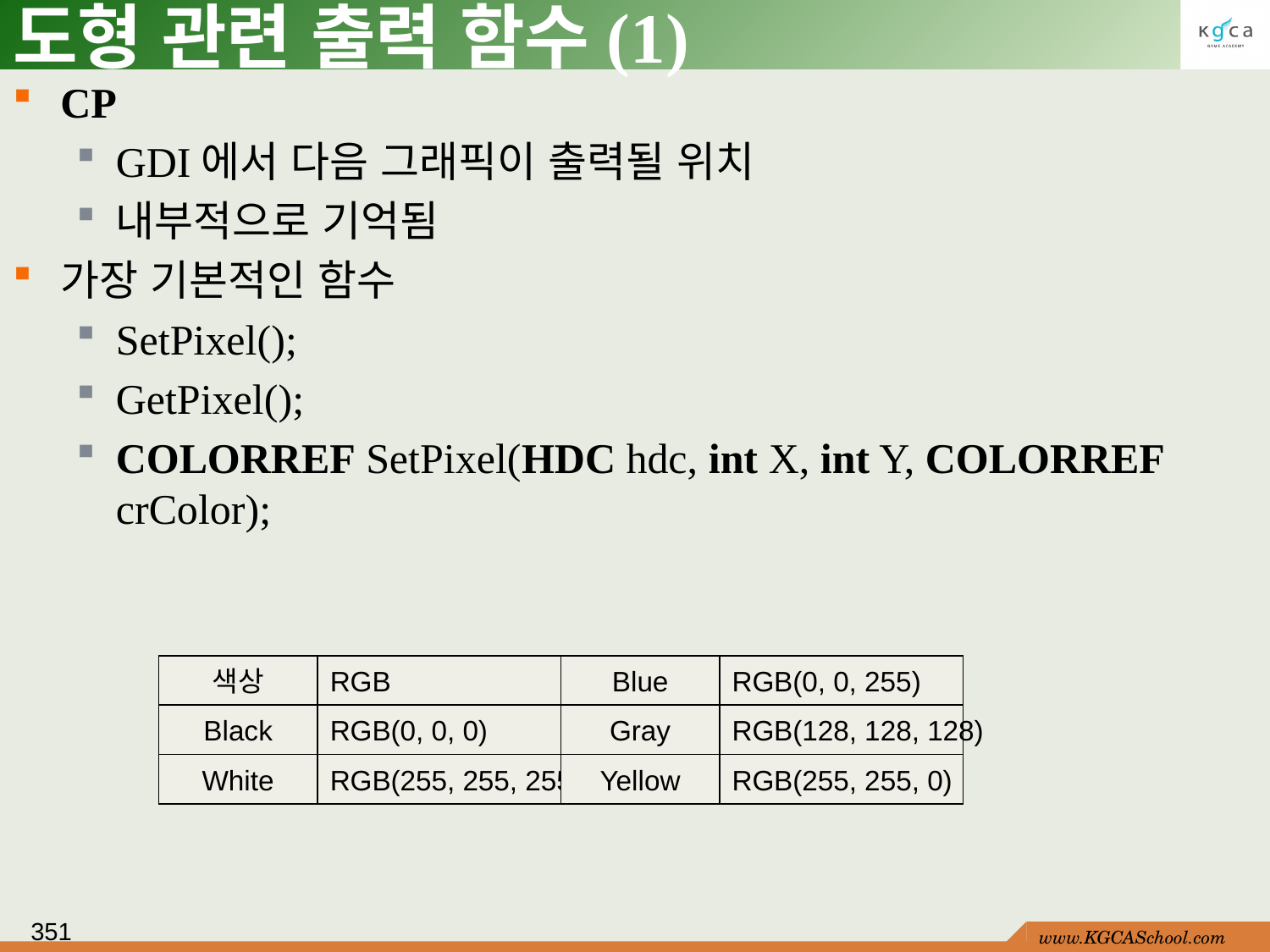

# 도형 관련 출력 함수(1)
CP
GDI에서 다음 그래픽이 출력될 위치
내부적으로 기억됨
가장 기본적인 함수
SetPixel();
GetPixel();
COLORREF SetPixel(HDC hdc, int X, int Y, COLORREF crColor);

색상
RGB
Blue
RGB(0, 0, 255)
Black
RGB(0, 0, 0)
Gray
RGB(128, 128, 128)
White
RGB(255, 255, 255)
Yellow
RGB(255, 255, 0)
351